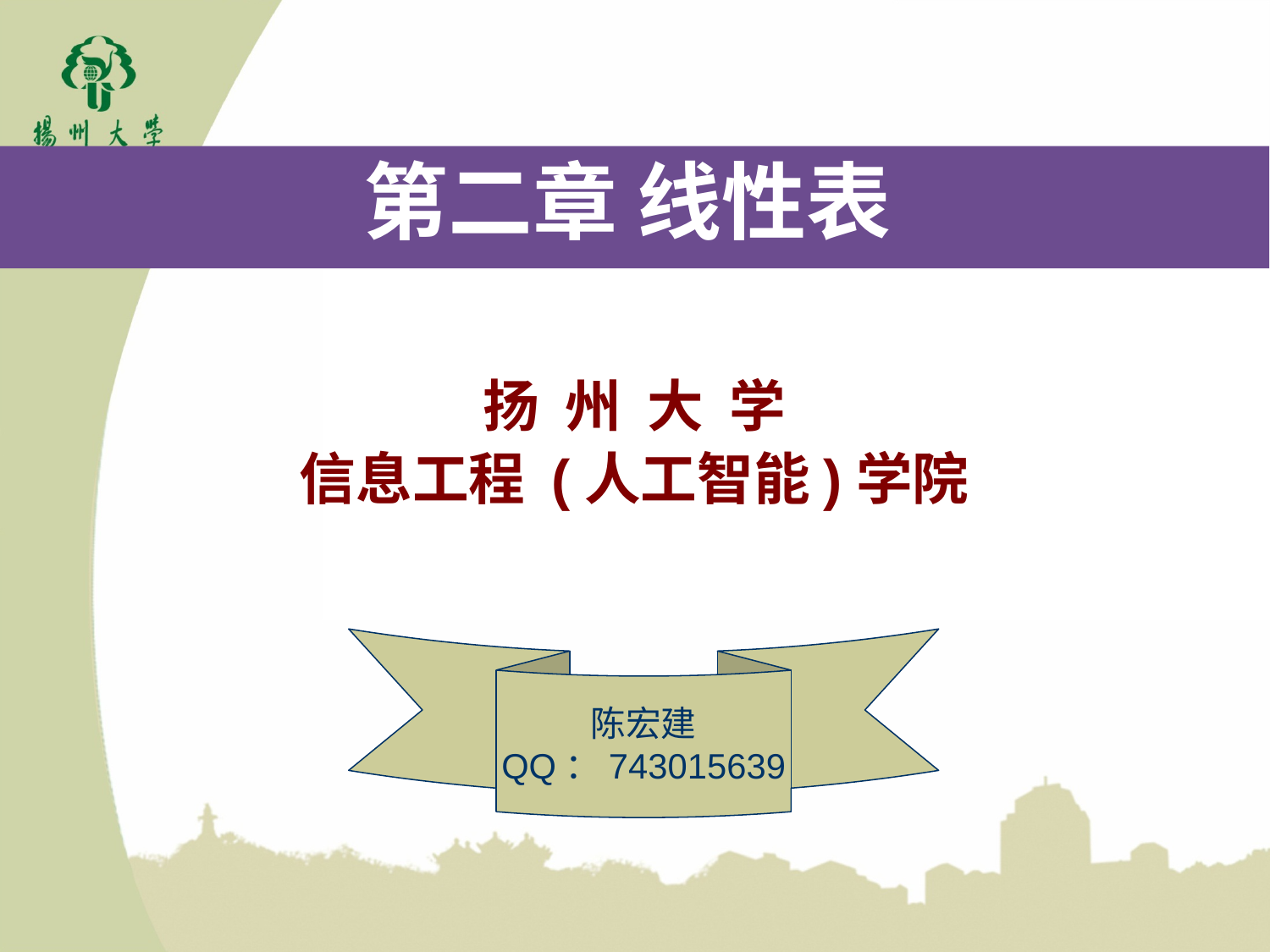

# 第二章 线性表
扬  州  大  学
信息工程 (人工智能)学院

陈宏建
QQ：743015639